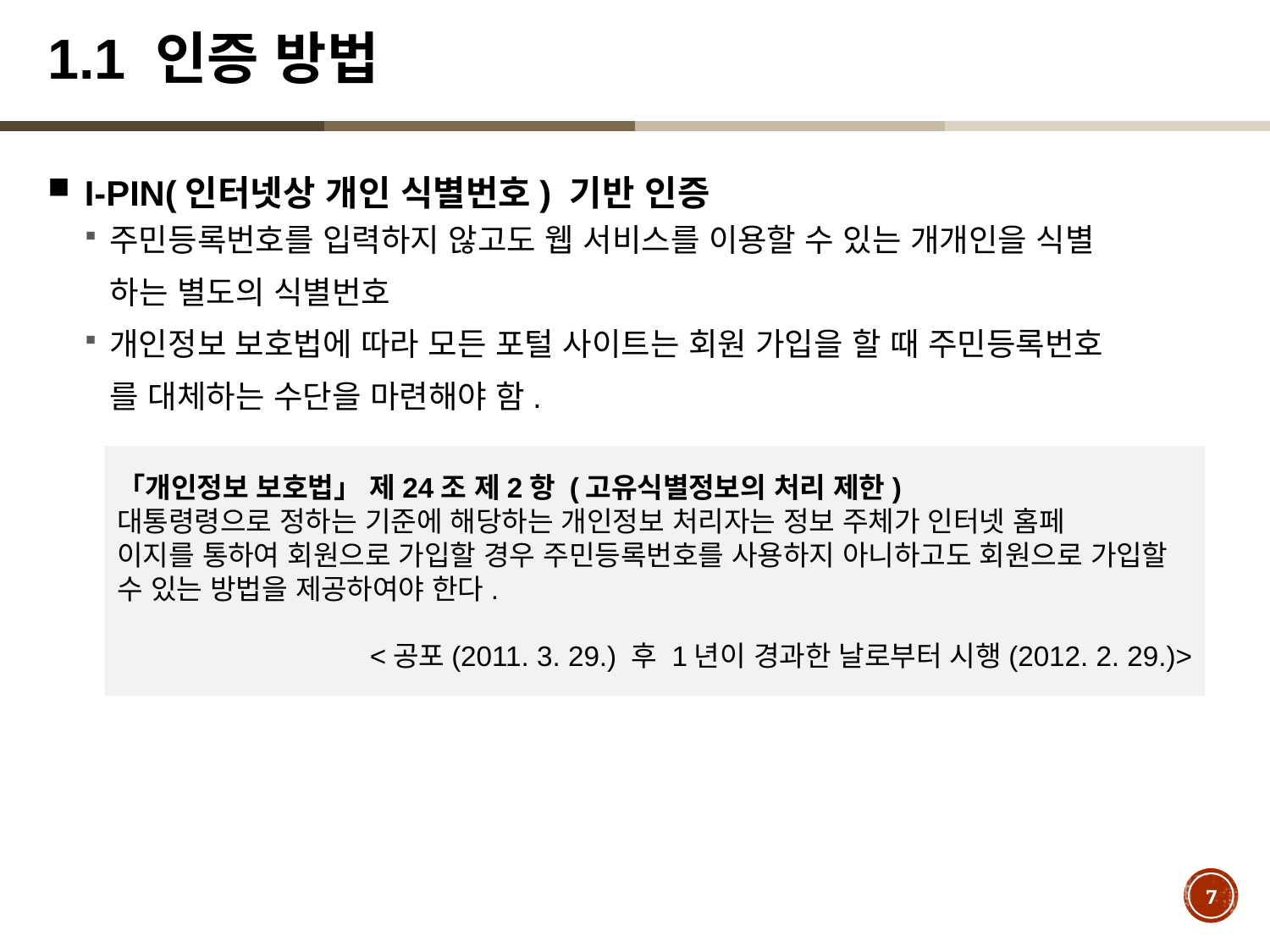

# 1.1 인증 방법
I-PIN(인터넷상 개인 식별번호) 기반 인증
주민등록번호를 입력하지 않고도 웹 서비스를 이용할 수 있는 개개인을 식별
  하는 별도의 식별번호
개인정보 보호법에 따라 모든 포털 사이트는 회원 가입을 할 때 주민등록번호
  를 대체하는 수단을 마련해야 함.
「개인정보 보호법」 제24조 제2항 (고유식별정보의 처리 제한)
대통령령으로 정하는 기준에 해당하는 개인정보 처리자는 정보 주체가 인터넷 홈페
이지를 통하여 회원으로 가입할 경우 주민등록번호를 사용하지 아니하고도 회원으로 가입할 수 있는 방법을 제공하여야 한다.

<공포(2011. 3. 29.) 후 1년이 경과한 날로부터 시행(2012. 2. 29.)>
7